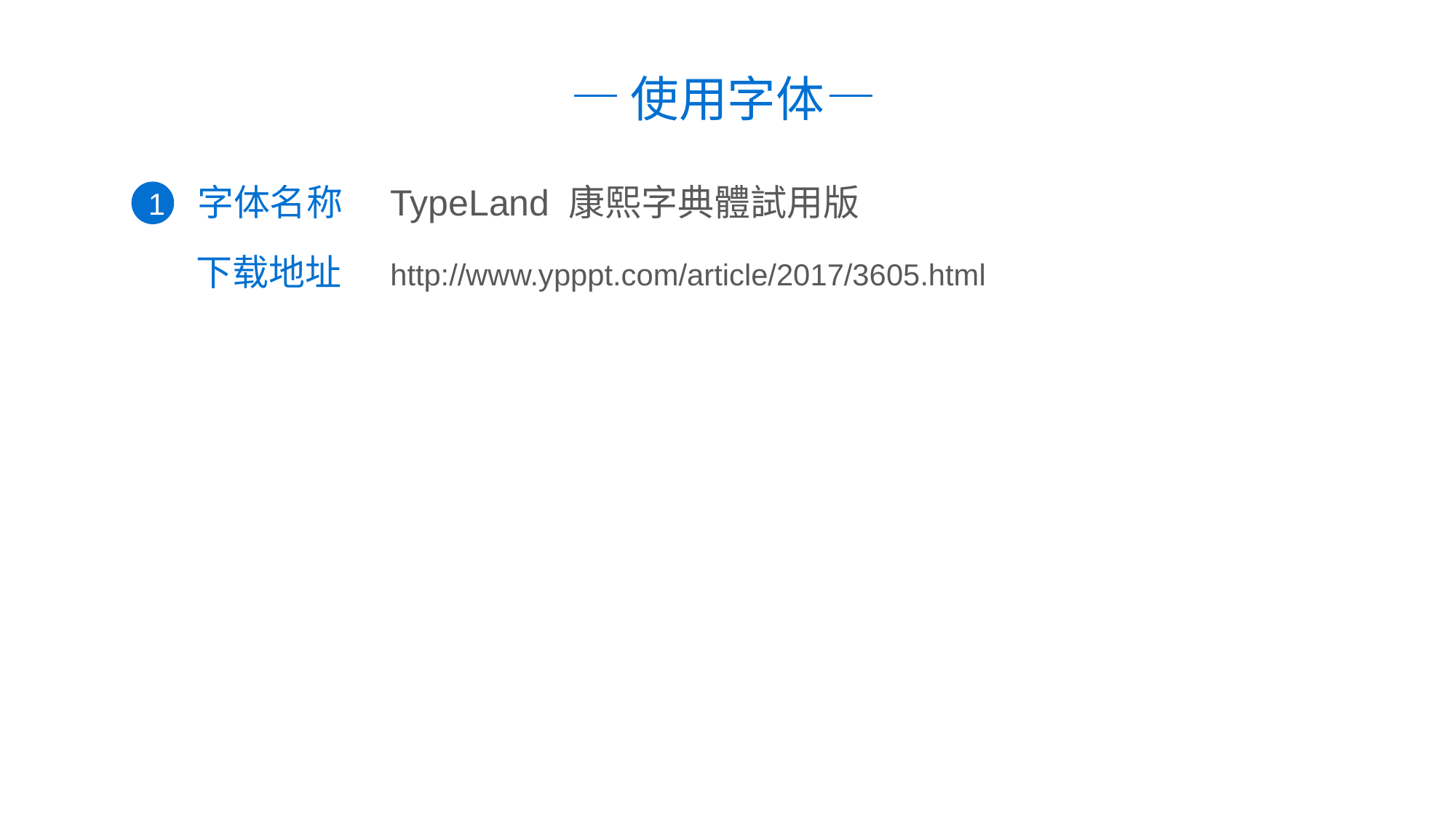

使用字体
TypeLand 康熙字典體試用版
字体名称
1
下载地址
http://www.ypppt.com/article/2017/3605.html